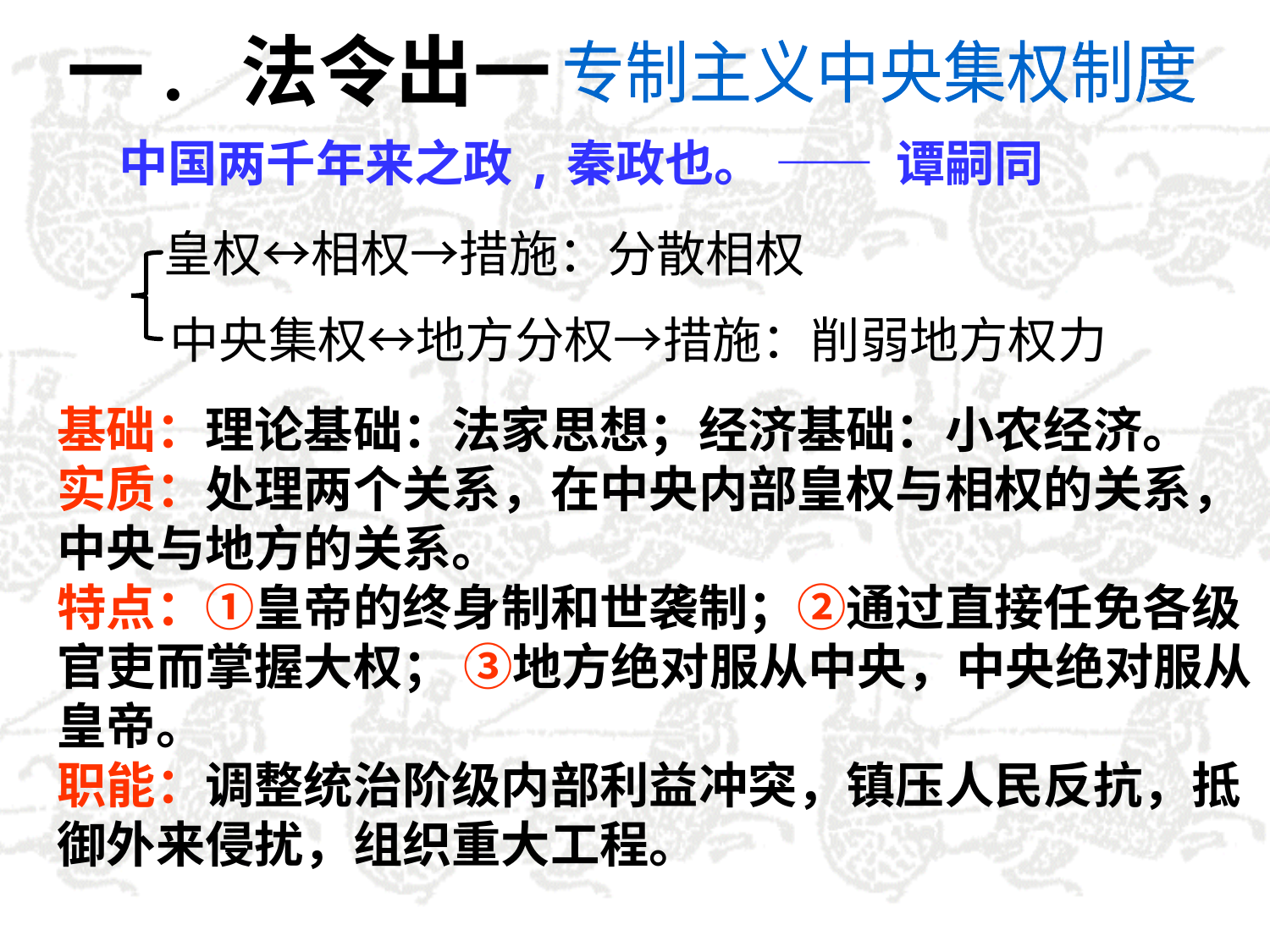

一.  法令出一
专制主义中央集权制度
中国两千年来之政,秦政也。 ——  谭嗣同
皇权↔相权→措施：分散相权

中央集权↔地方分权→措施：削弱地方权力
基础：理论基础：法家思想；经济基础：小农经济。
实质：处理两个关系，在中央内部皇权与相权的关系，中央与地方的关系。
特点：①皇帝的终身制和世袭制；②通过直接任免各级官吏而掌握大权； ③地方绝对服从中央，中央绝对服从皇帝。
职能：调整统治阶级内部利益冲突，镇压人民反抗，抵御外来侵扰，组织重大工程。